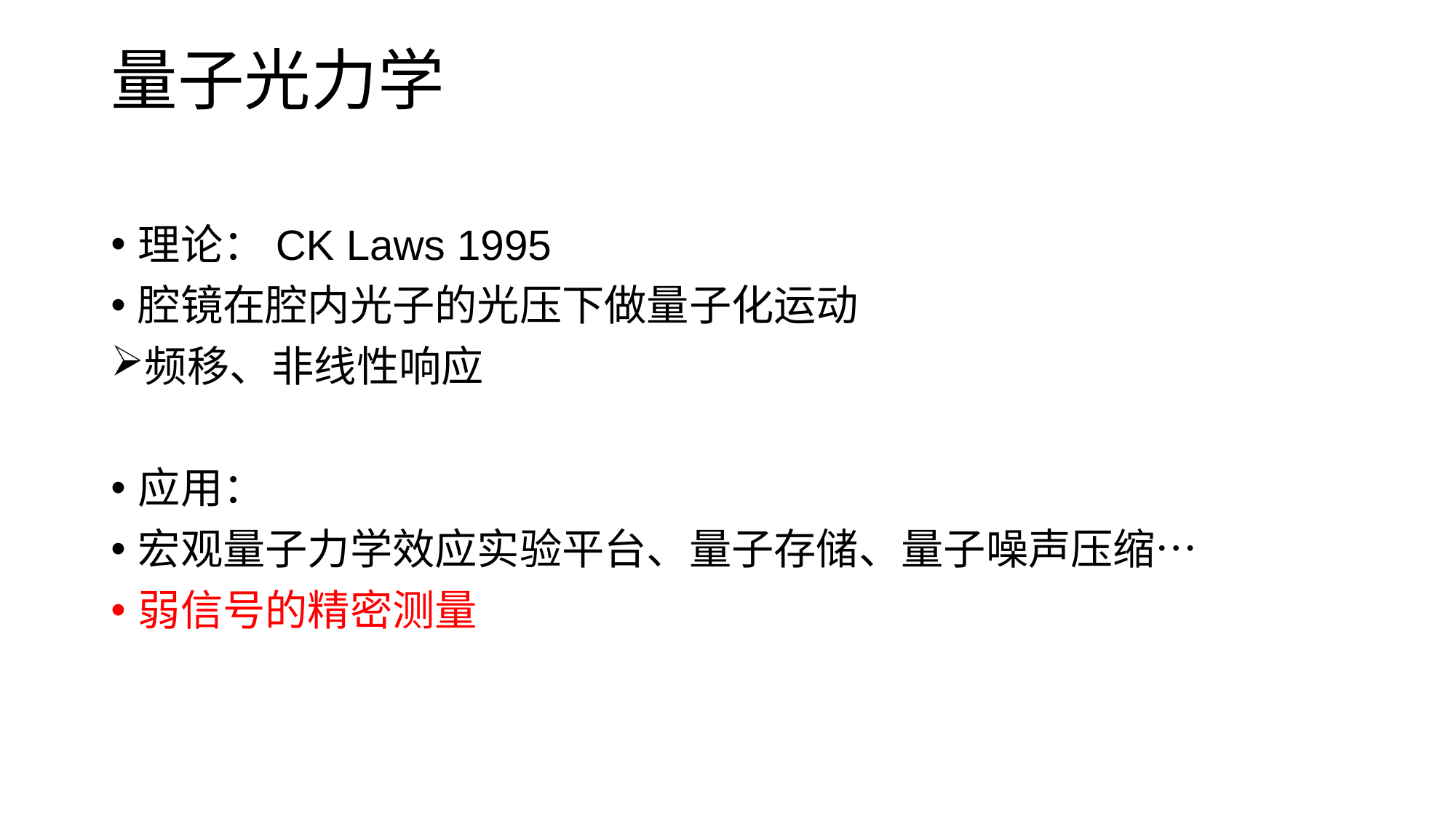

# 量子光力学
理论：CK Laws 1995
腔镜在腔内光子的光压下做量子化运动
频移、非线性响应

应用：
宏观量子力学效应实验平台、量子存储、量子噪声压缩…
弱信号的精密测量